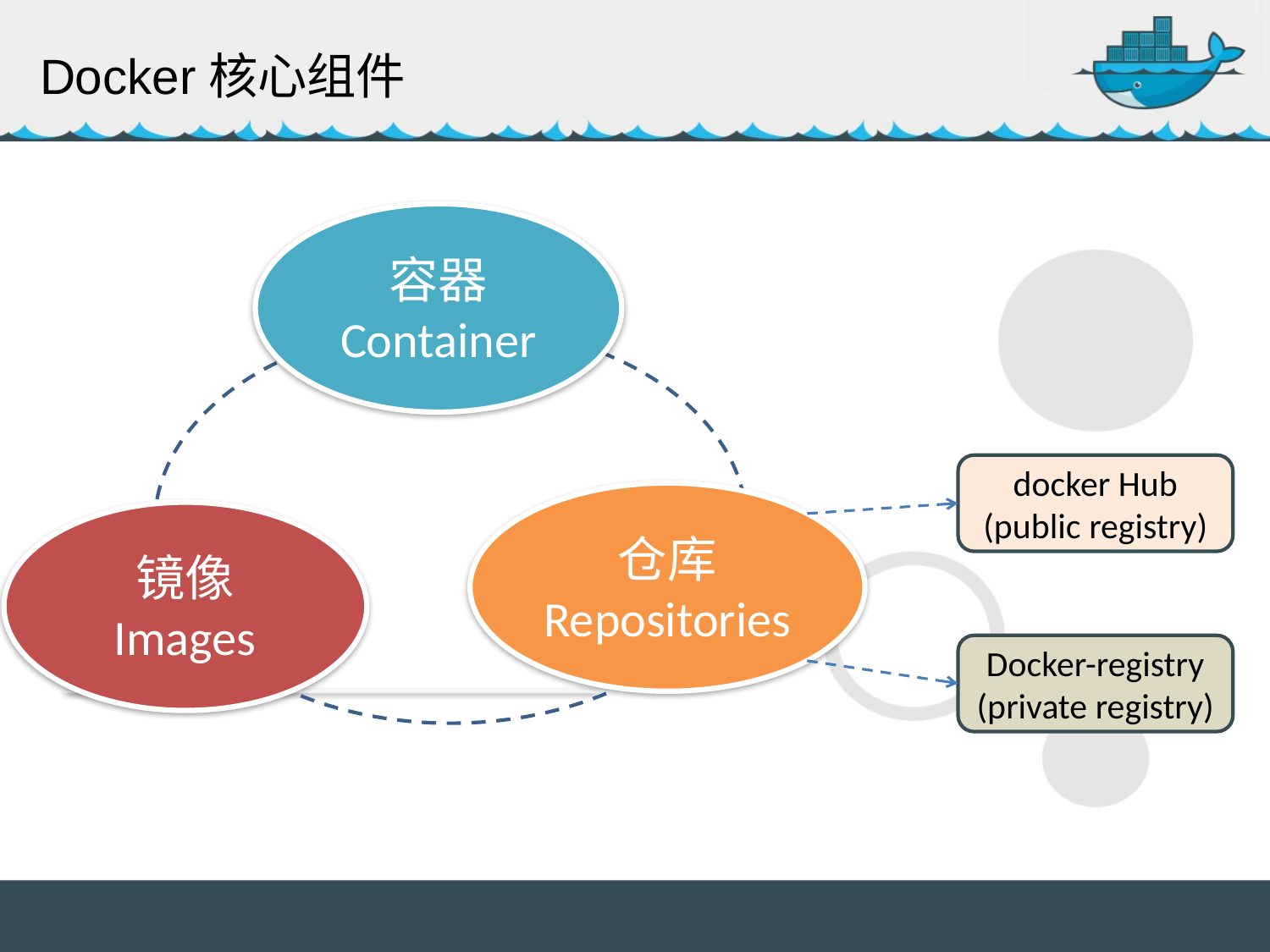

Docker核心组件
容器
Container

docker Hub
(public registry)
Docker-registry
(private registry)
仓库
Repositories
镜像
Images